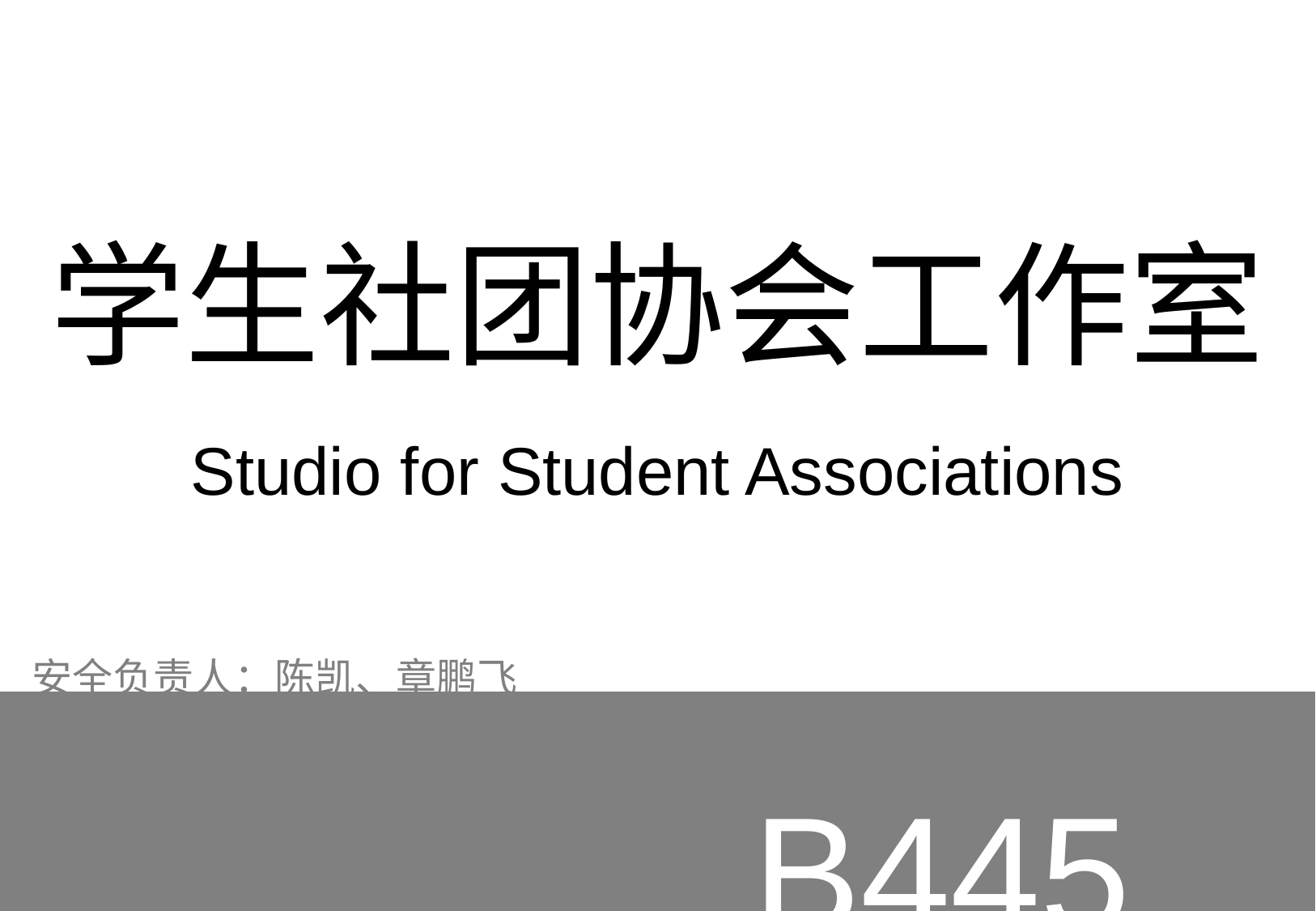

学生社团协会工作室
Studio for Student Associations
安全负责人：陈凯、章鹏飞
B445